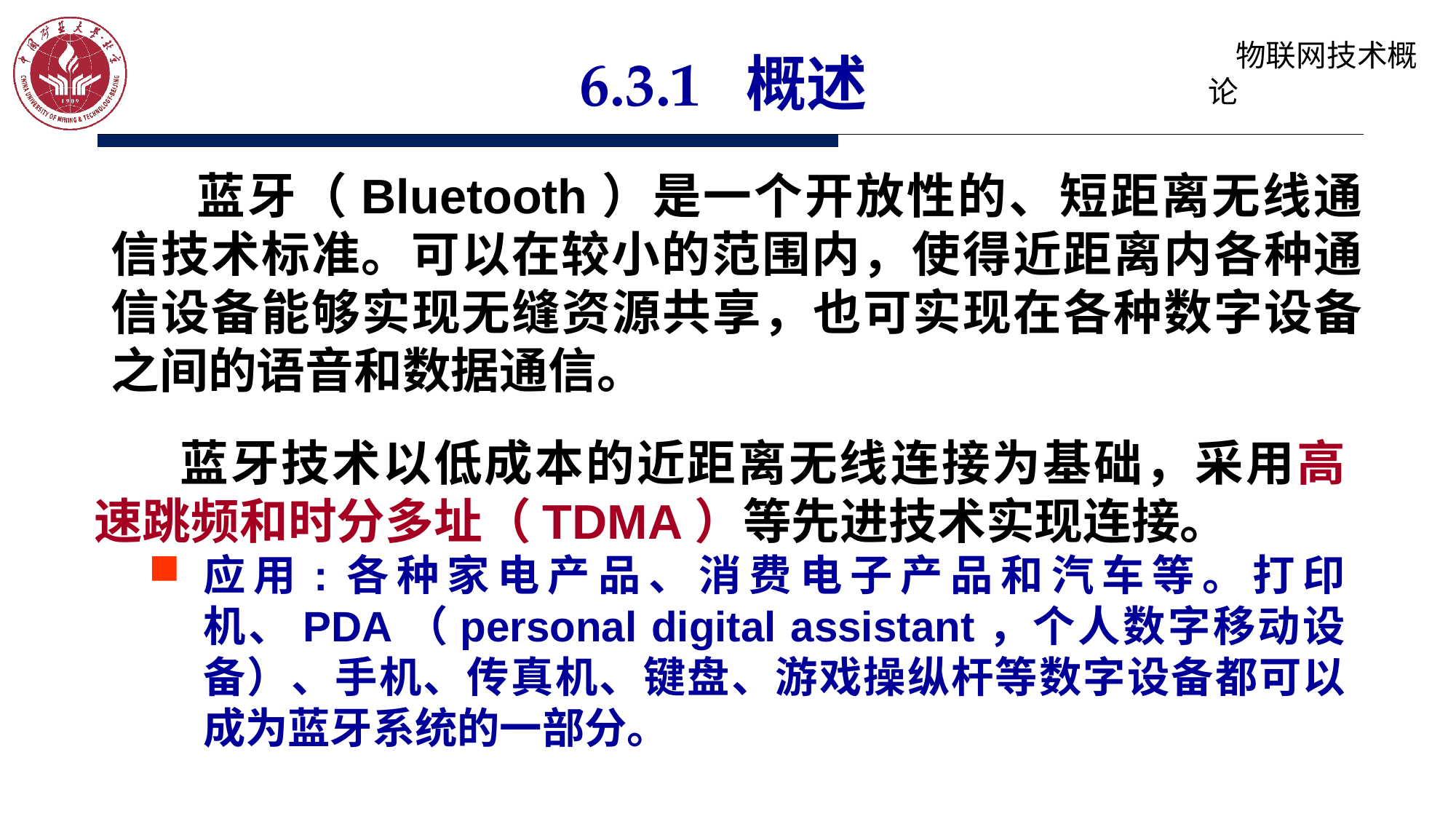

# 6.3.1  概述
蓝牙（Bluetooth）是一个开放性的、短距离无线通信技术标准。可以在较小的范围内，使得近距离内各种通信设备能够实现无缝资源共享，也可实现在各种数字设备之间的语音和数据通信。

蓝牙技术以低成本的近距离无线连接为基础，采用高速跳频和时分多址（TDMA）等先进技术实现连接。
应用:各种家电产品、消费电子产品和汽车等。打印机、PDA（personal digital assistant，个人数字移动设备）、手机、传真机、键盘、游戏操纵杆等数字设备都可以成为蓝牙系统的一部分。